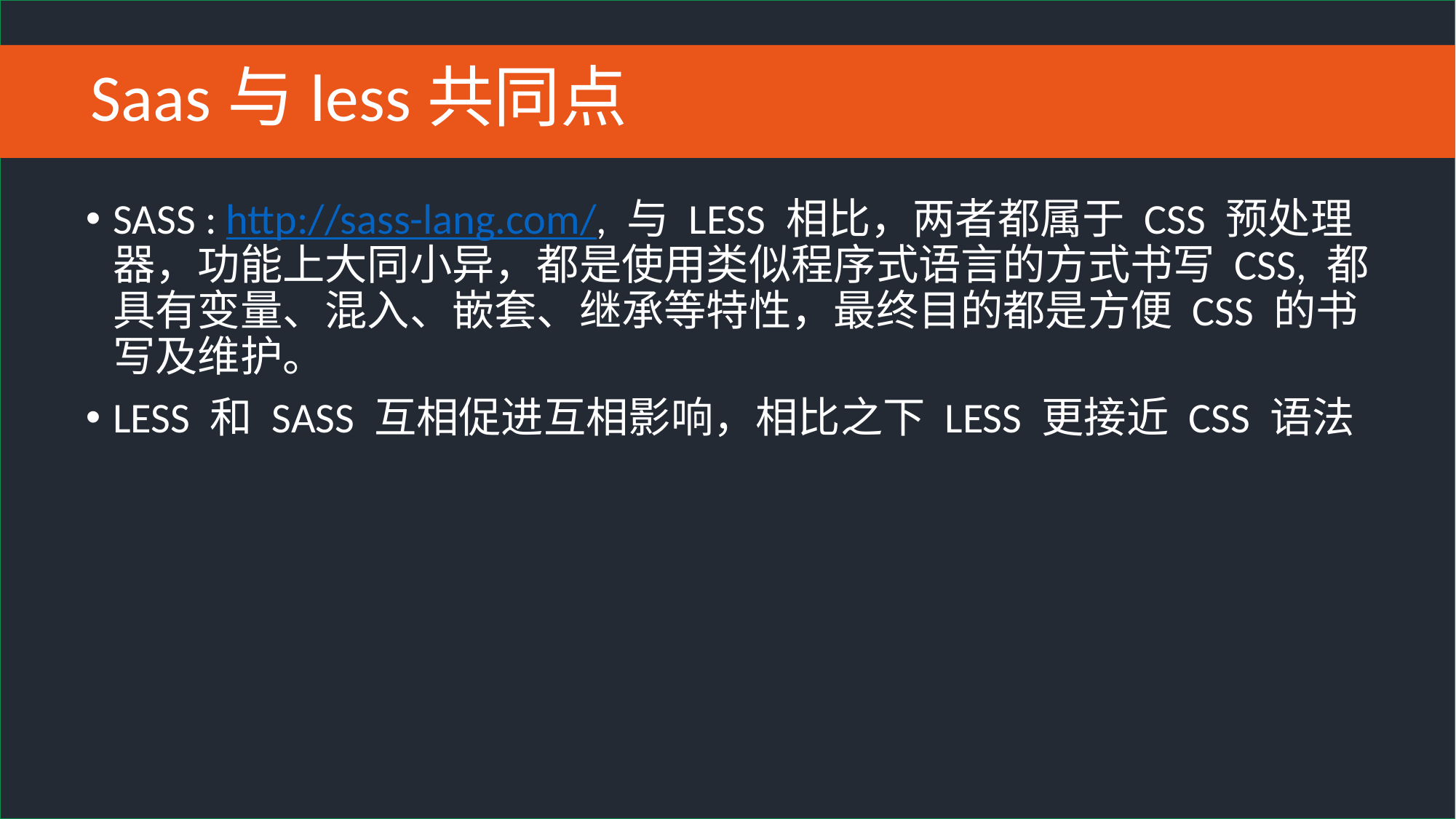

# Saas与less共同点
SASS : http://sass-lang.com/, 与 LESS 相比，两者都属于 CSS 预处理器，功能上大同小异，都是使用类似程序式语言的方式书写 CSS, 都具有变量、混入、嵌套、继承等特性，最终目的都是方便 CSS 的书写及维护。
LESS 和 SASS 互相促进互相影响，相比之下 LESS 更接近 CSS 语法